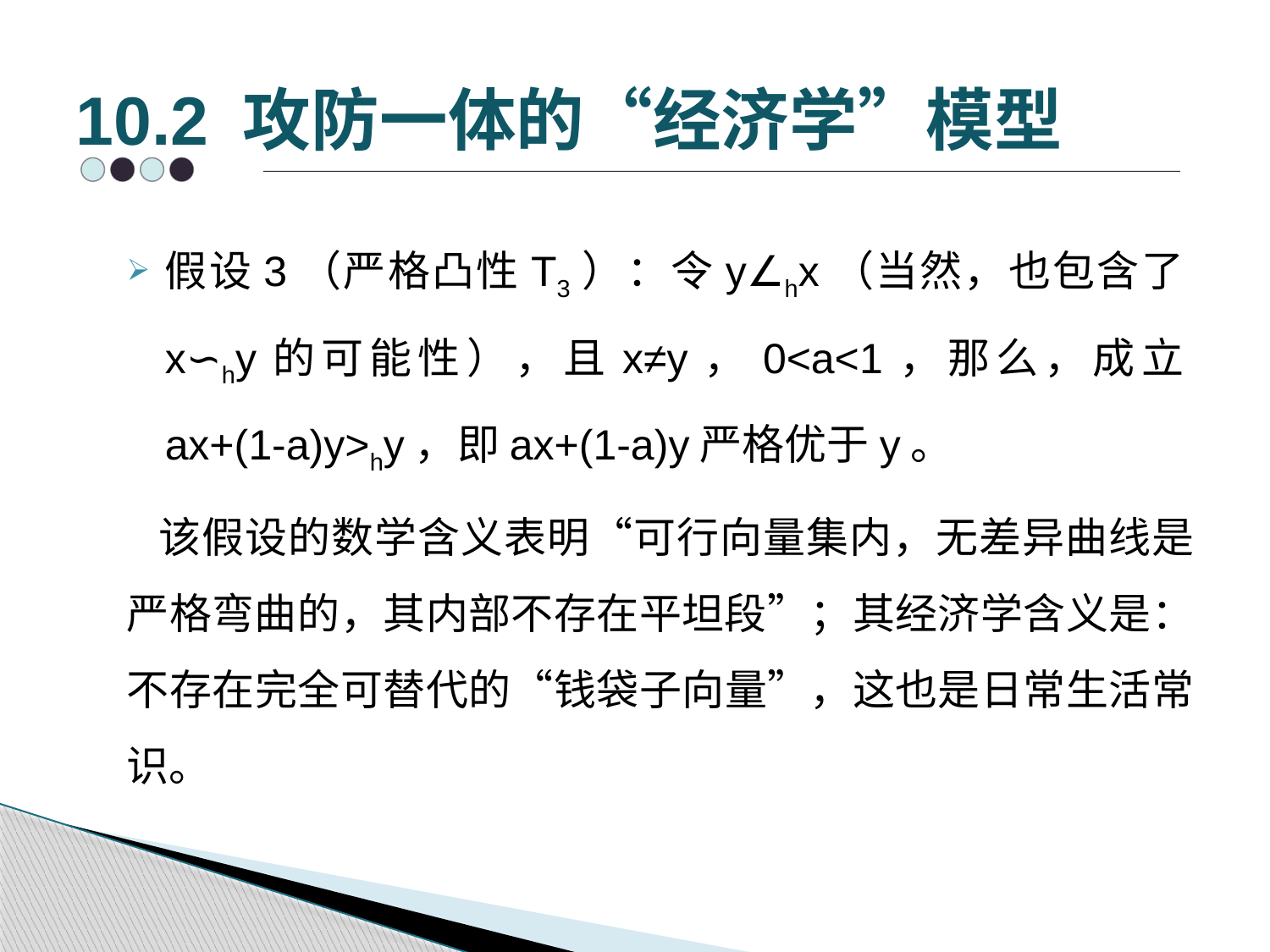

# 10.2 攻防一体的“经济学”模型

假设3（严格凸性T3）：令y∠hx（当然，也包含了x∽hy的可能性），且x≠y，0<a<1，那么，成立ax+(1-a)y>hy，即ax+(1-a)y严格优于y。
  该假设的数学含义表明“可行向量集内，无差异曲线是严格弯曲的，其内部不存在平坦段”；其经济学含义是：不存在完全可替代的“钱袋子向量”，这也是日常生活常识。